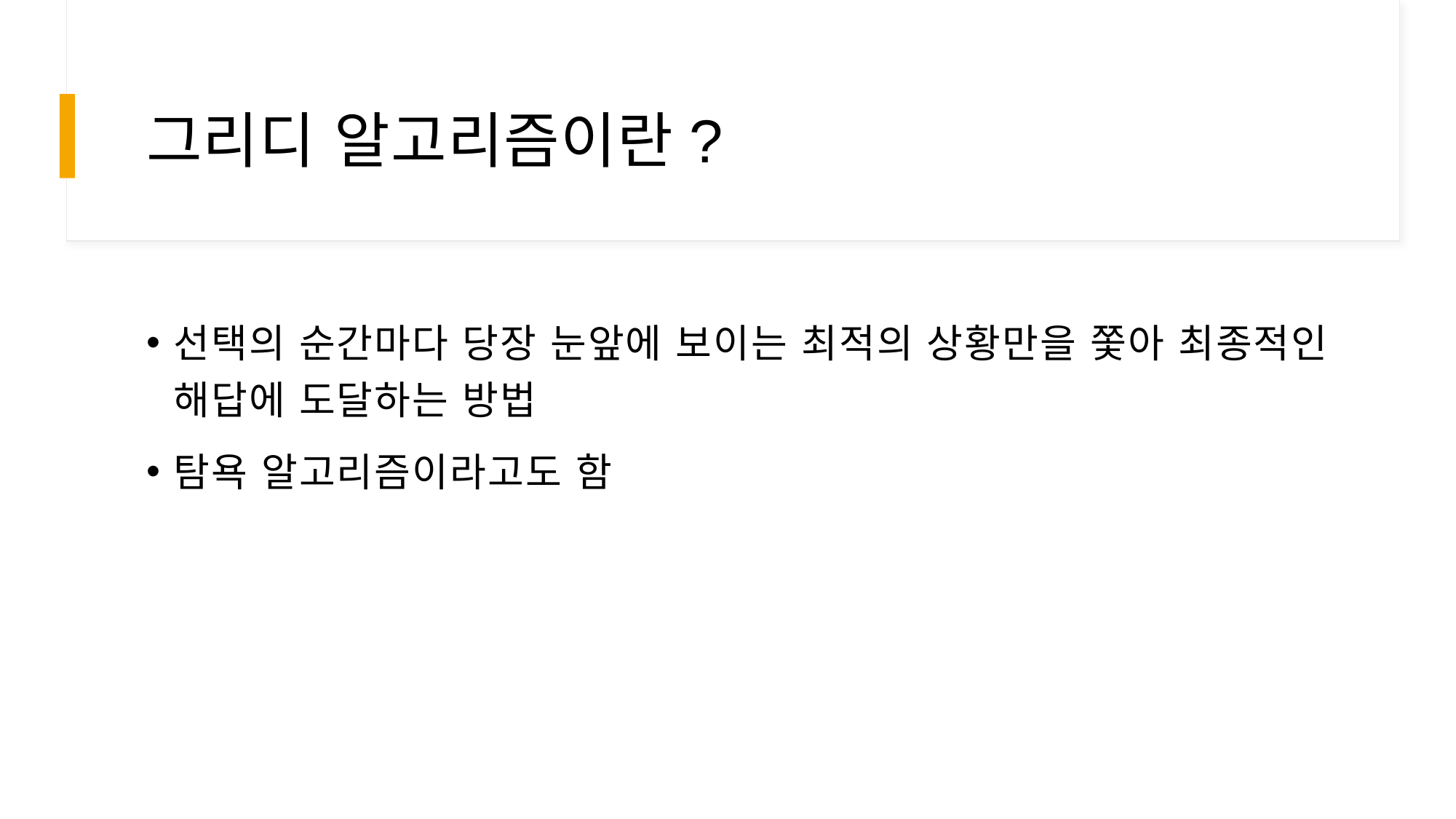

# 그리디 알고리즘이란?
선택의 순간마다 당장 눈앞에 보이는 최적의 상황만을 쫓아 최종적인 해답에 도달하는 방법
탐욕 알고리즘이라고도 함